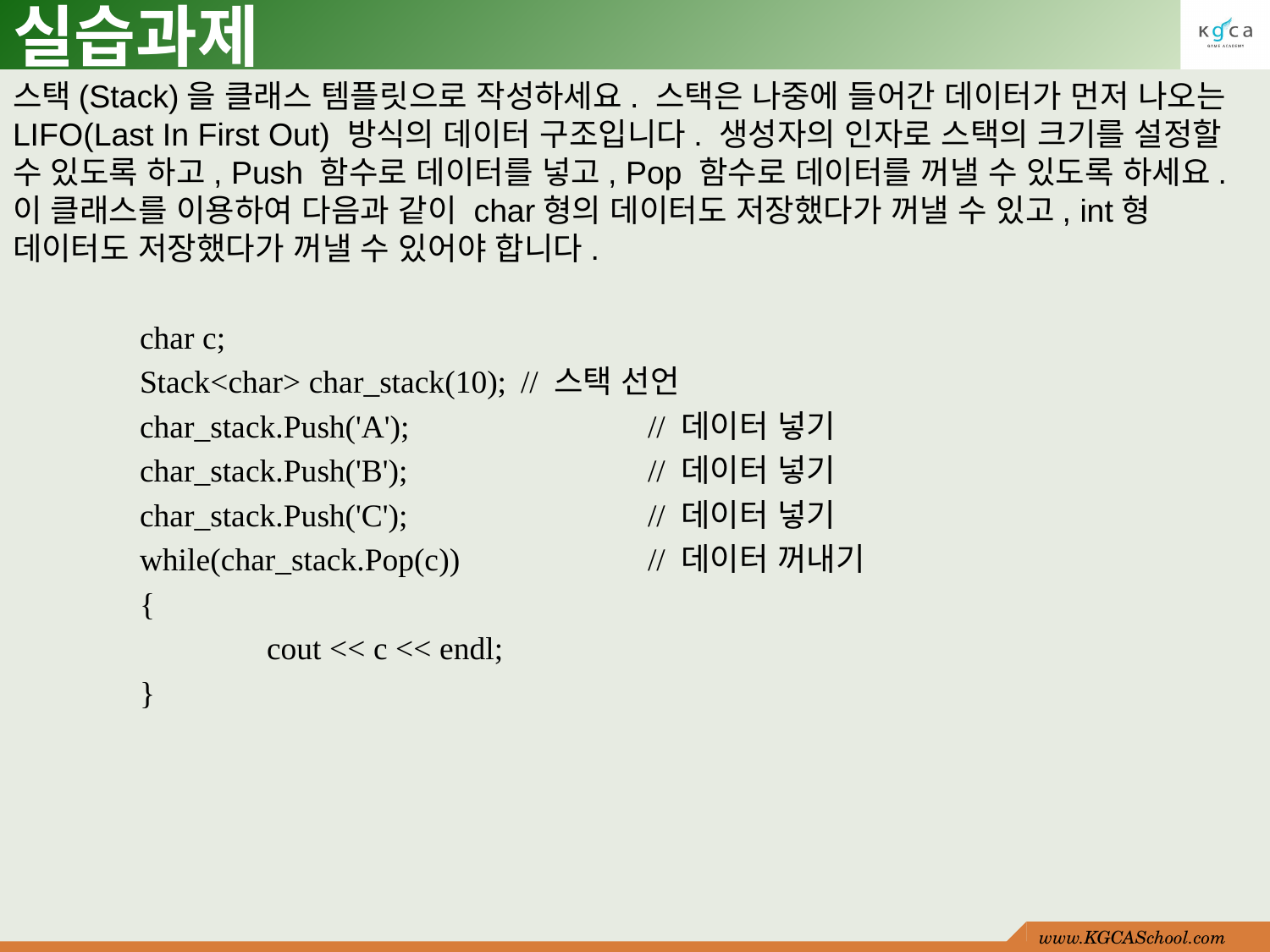

# 실습과제
스택(Stack)을 클래스 템플릿으로 작성하세요. 스택은 나중에 들어간 데이터가 먼저 나오는 LIFO(Last In First Out) 방식의 데이터 구조입니다. 생성자의 인자로 스택의 크기를 설정할 수 있도록 하고, Push 함수로 데이터를 넣고, Pop 함수로 데이터를 꺼낼 수 있도록 하세요. 이 클래스를 이용하여 다음과 같이 char형의 데이터도 저장했다가 꺼낼 수 있고, int형 데이터도 저장했다가 꺼낼 수 있어야 합니다.

	char c;
	Stack<char> char_stack(10);	// 스택 선언
	char_stack.Push('A');		// 데이터 넣기
	char_stack.Push('B');		// 데이터 넣기
	char_stack.Push('C');		// 데이터 넣기
	while(char_stack.Pop(c))		// 데이터 꺼내기
	{
		cout << c << endl;
	}